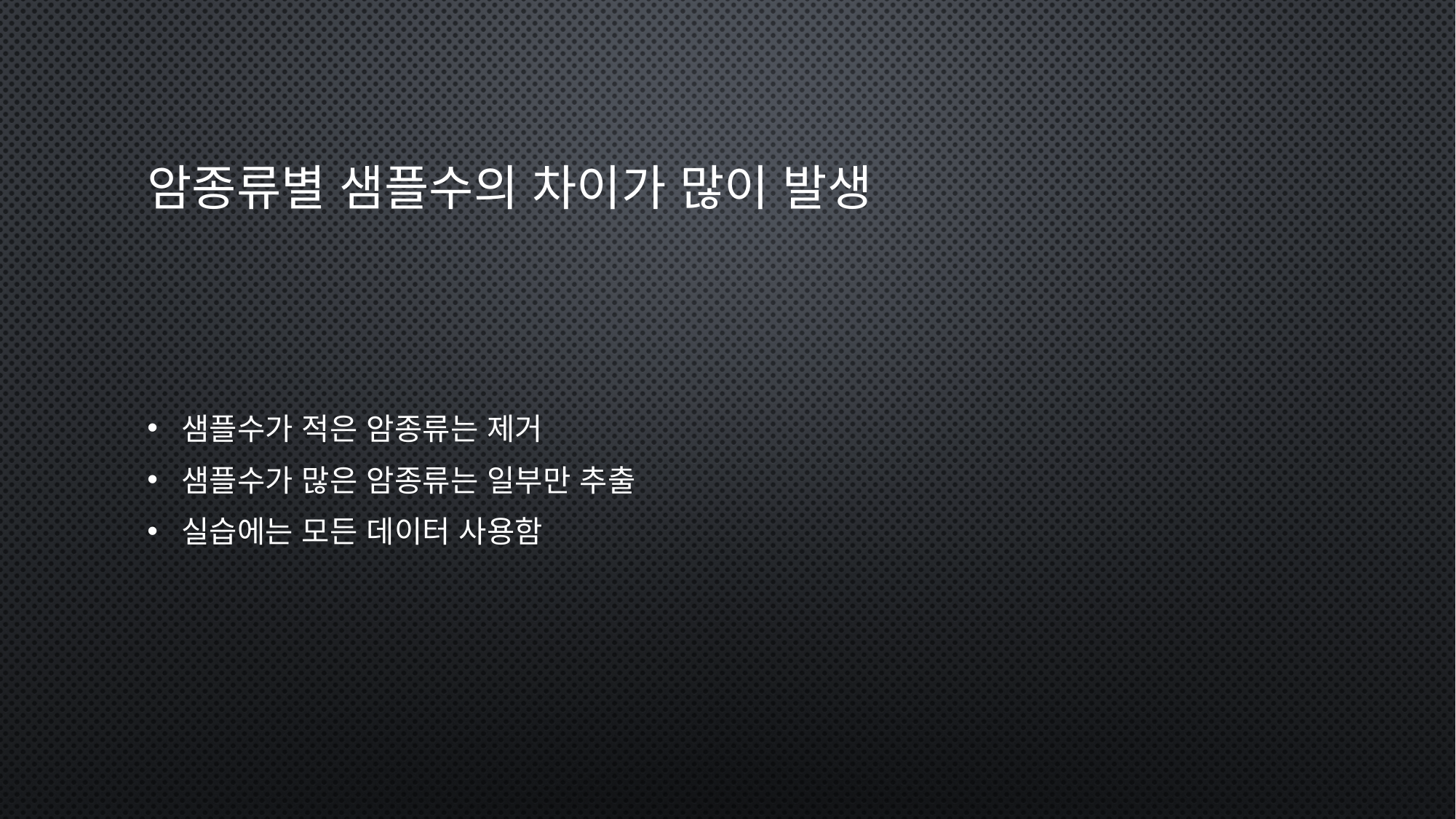

# 암종류별 샘플수의 차이가 많이 발생
샘플수가 적은 암종류는 제거
샘플수가 많은 암종류는 일부만 추출
실습에는 모든 데이터 사용함